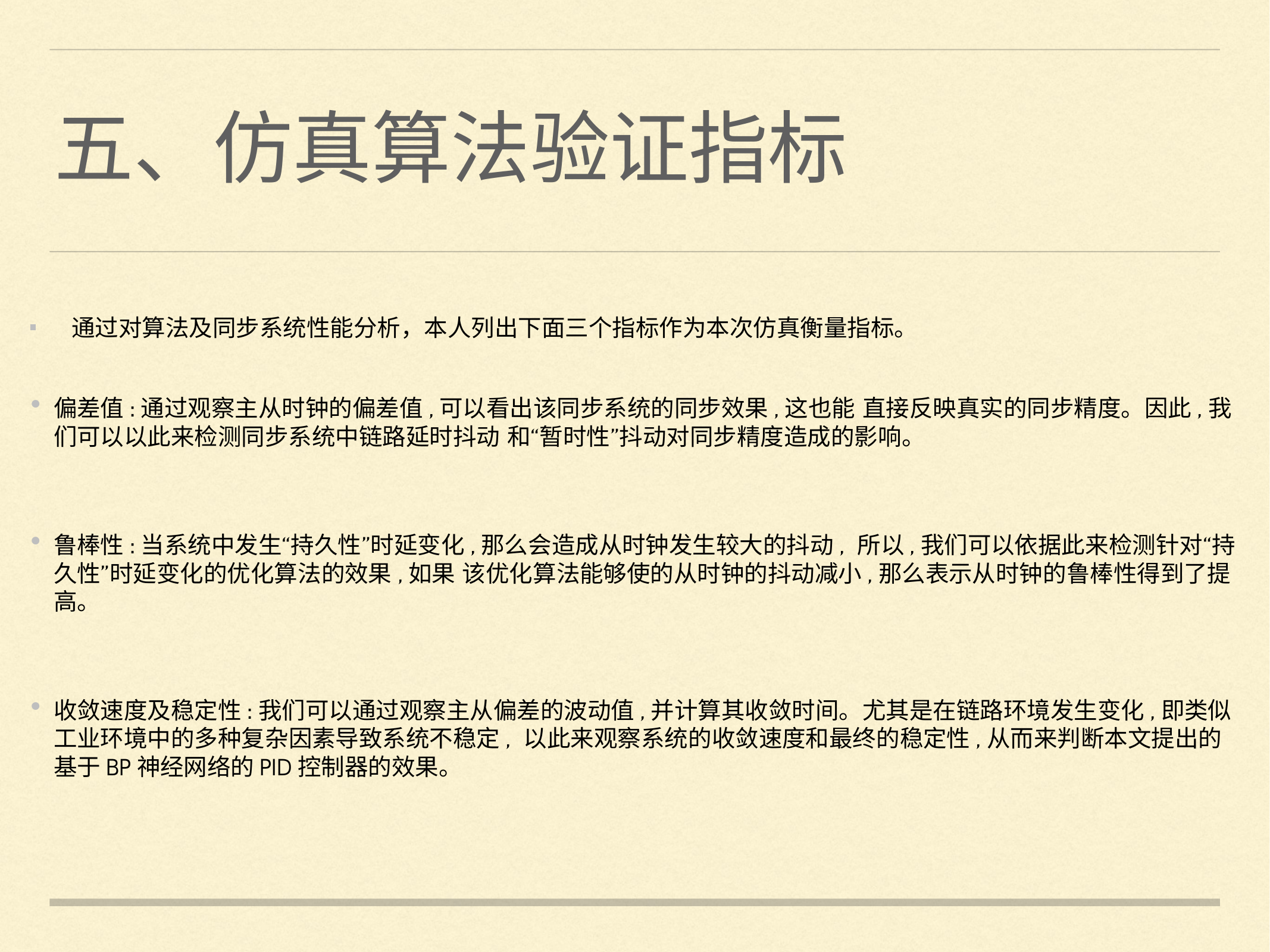

# 五、仿真算法验证指标
通过对算法及同步系统性能分析，本人列出下面三个指标作为本次仿真衡量指标。
偏差值:通过观察主从时钟的偏差值,可以看出该同步系统的同步效果,这也能 直接反映真实的同步精度。因此,我们可以以此来检测同步系统中链路延时抖动 和“暂时性”抖动对同步精度造成的影响。
鲁棒性:当系统中发生“持久性”时延变化,那么会造成从时钟发生较大的抖动, 所以,我们可以依据此来检测针对“持久性”时延变化的优化算法的效果,如果 该优化算法能够使的从时钟的抖动减小,那么表示从时钟的鲁棒性得到了提高。
收敛速度及稳定性:我们可以通过观察主从偏差的波动值,并计算其收敛时间。尤其是在链路环境发生变化,即类似工业环境中的多种复杂因素导致系统不稳定, 以此来观察系统的收敛速度和最终的稳定性,从而来判断本文提出的基于BP神经网络的PID控制器的效果。